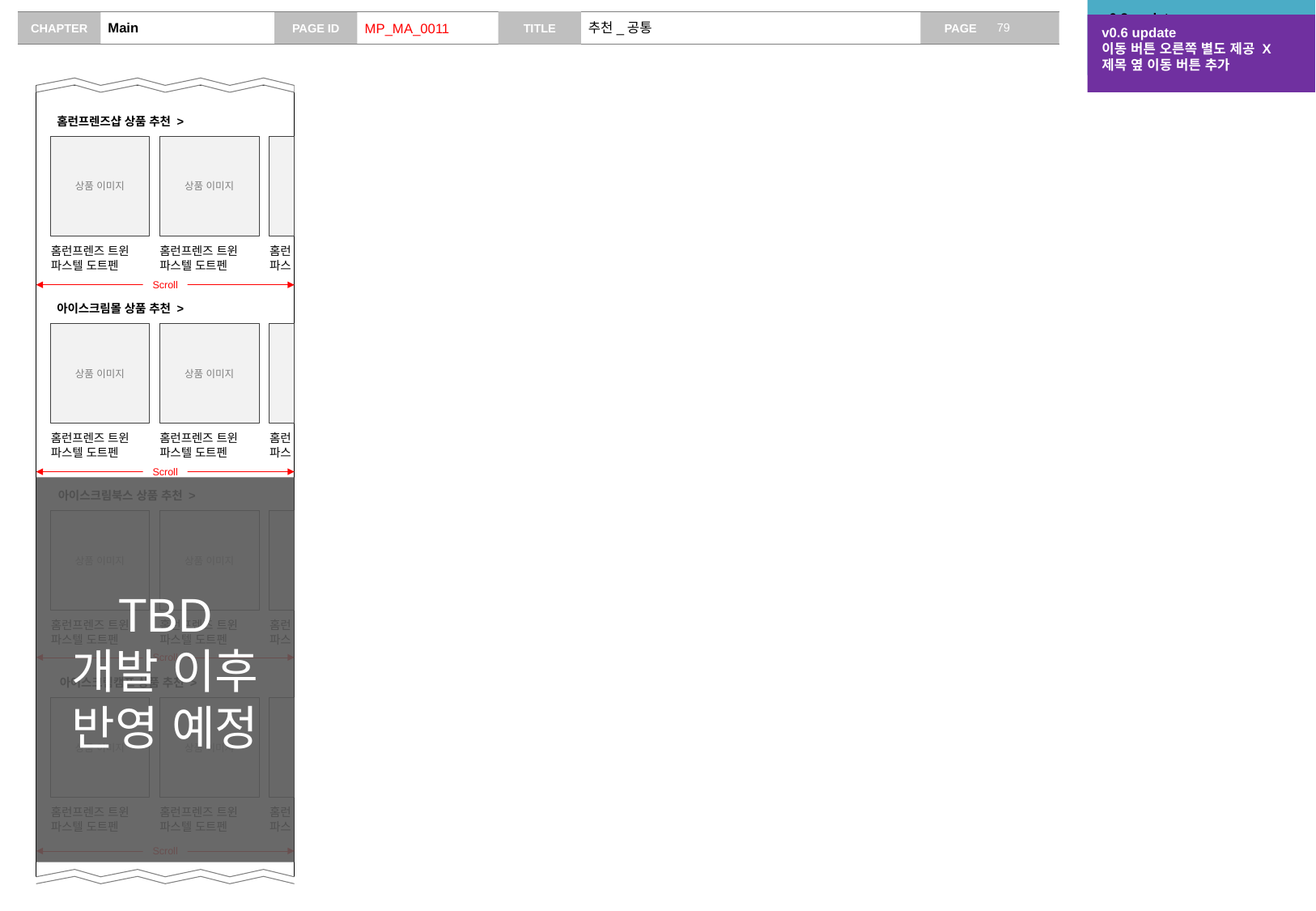

v0.3 update
모바일 화면 추가

# Main
MP_MA_0011
추천_공통
v0.6 update
이동 버튼 오른쪽 별도 제공 X
제목 옆 이동 버튼 추가

홈런프렌즈샵 상품 추천 >
상품 이미지
상품 이미지

홈런
파스
홈런프렌즈 트윈 파스텔 도트펜
홈런프렌즈 트윈 파스텔 도트펜
Scroll
아이스크림몰 상품 추천 >
상품 이미지
상품 이미지

홈런
파스
홈런프렌즈 트윈 파스텔 도트펜
홈런프렌즈 트윈 파스텔 도트펜
Scroll
TBD
개발 이후 반영 예정
아이스크림북스 상품 추천 >
상품 이미지
상품 이미지

홈런
파스
홈런프렌즈 트윈 파스텔 도트펜
홈런프렌즈 트윈 파스텔 도트펜
Scroll
아이스크림캠프 상품 추천 >
상품 이미지
상품 이미지

홈런
파스

홈런프렌즈 트윈 파스텔 도트펜
홈런프렌즈 트윈 파스텔 도트펜
Scroll